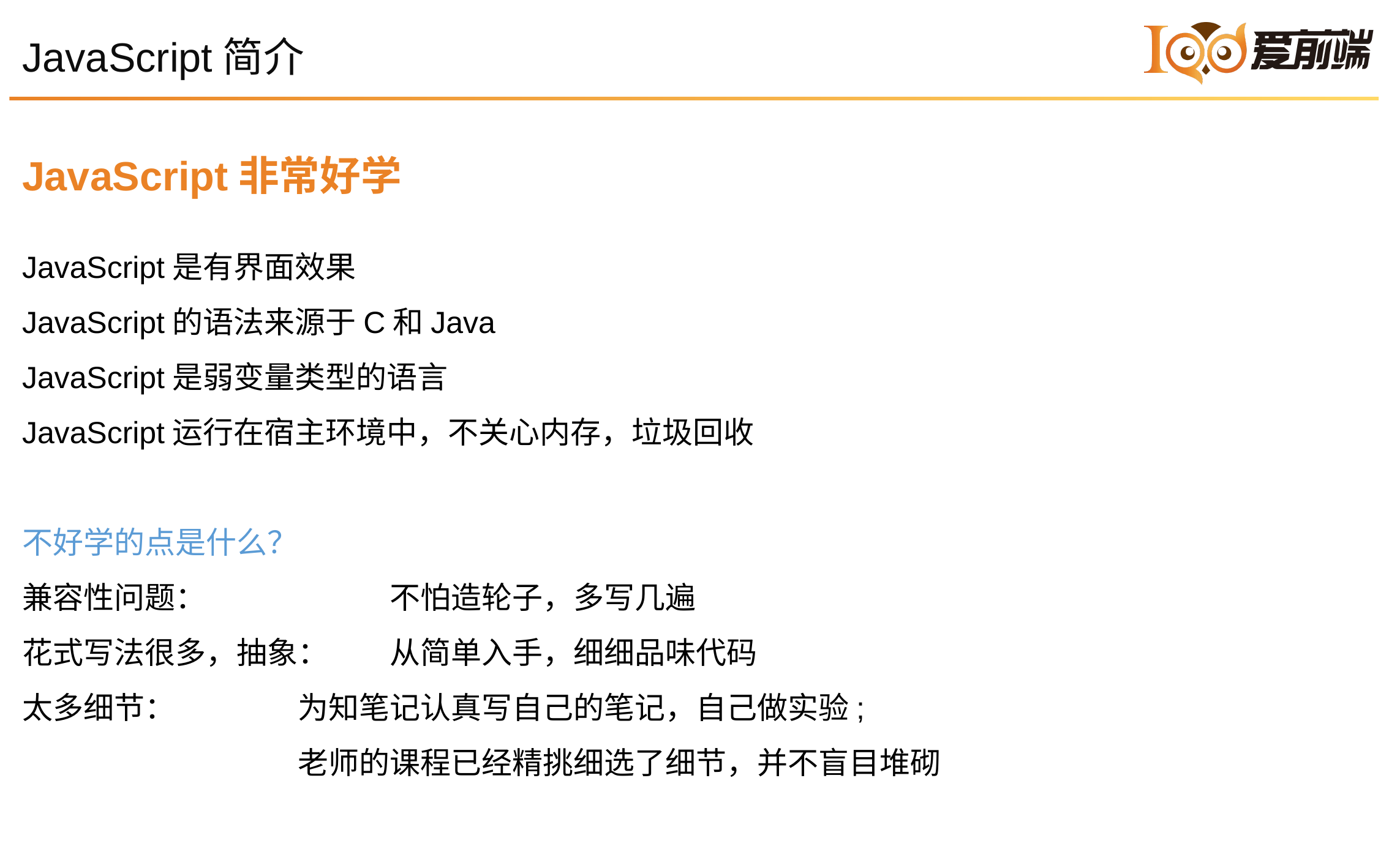

1
JavaScript简介

JavaScript非常好学
JavaScript是有界面效果
JavaScript的语法来源于C和Java
JavaScript是弱变量类型的语言
JavaScript运行在宿主环境中，不关心内存，垃圾回收

不好学的点是什么？
兼容性问题：		不怕造轮子，多写几遍
花式写法很多，抽象：	从简单入手，细细品味代码
太多细节：		为知笔记认真写自己的笔记，自己做实验;
			老师的课程已经精挑细选了细节，并不盲目堆砌